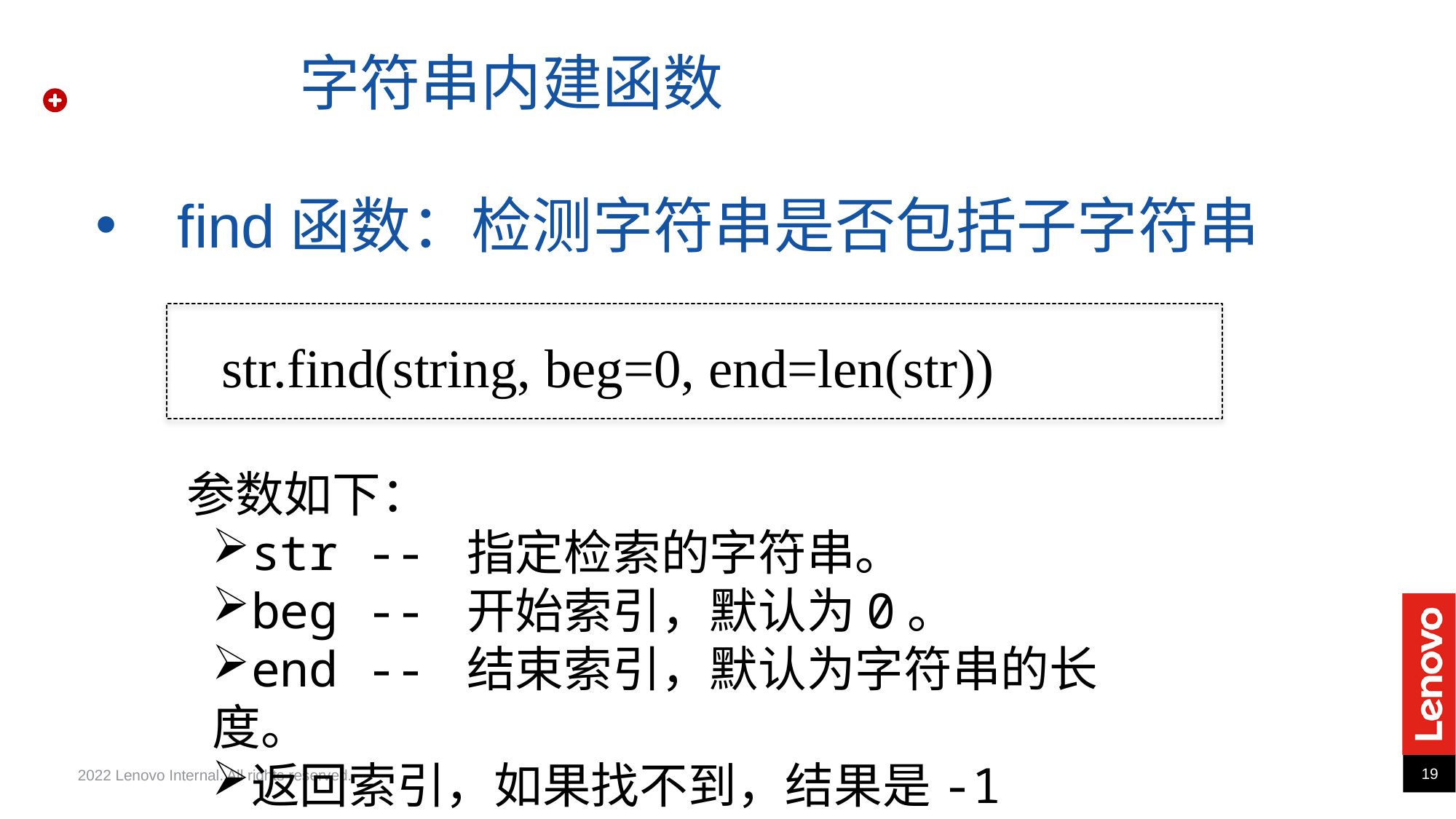

字符串内建函数
find函数：检测字符串是否包括子字符串

str.find(string, beg=0, end=len(str))
参数如下：
str -- 指定检索的字符串。
beg -- 开始索引，默认为0。
end -- 结束索引，默认为字符串的长度。
返回索引，如果找不到，结果是-1